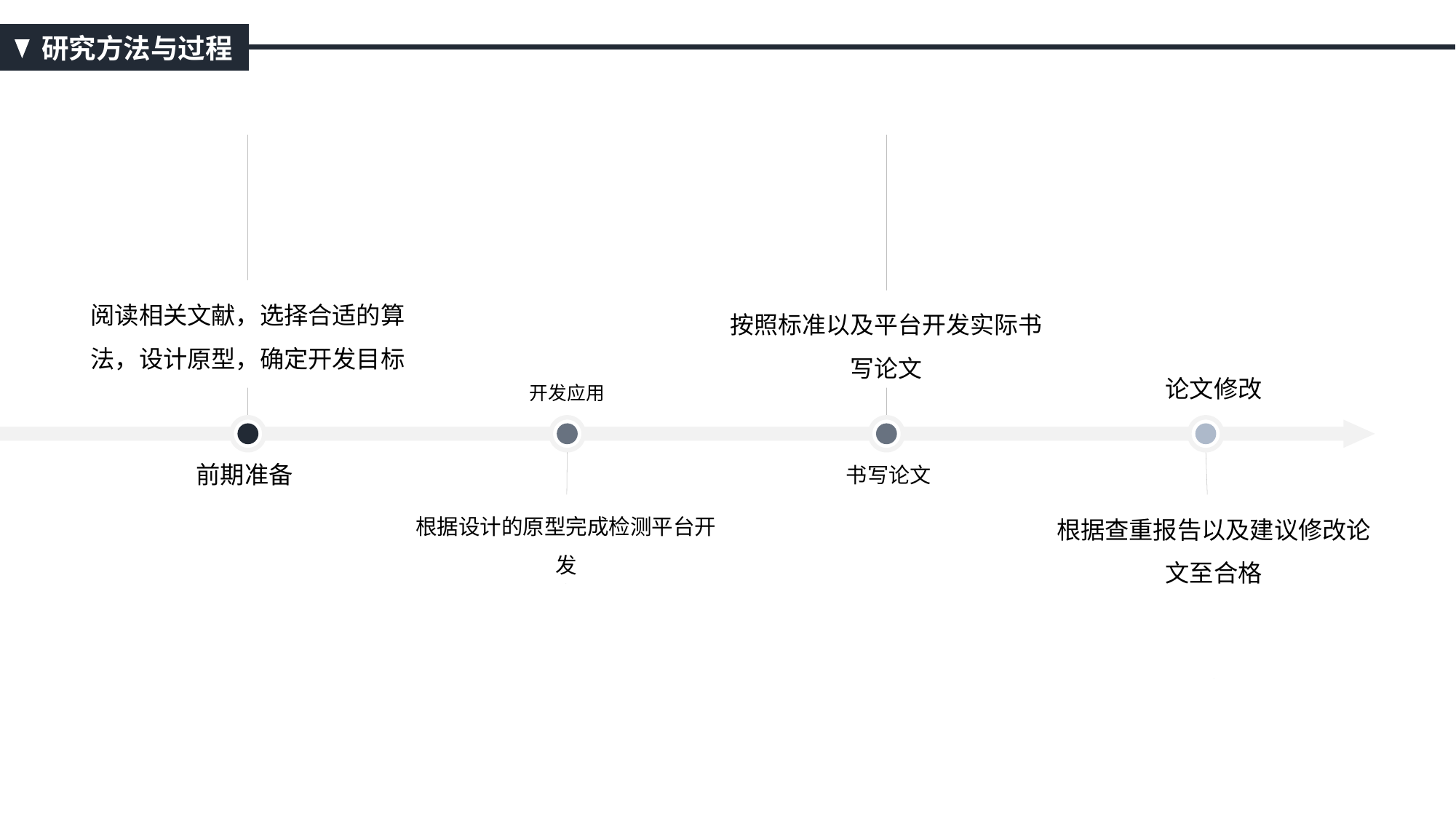

研究方法与过程

阅读相关文献，选择合适的算法，设计原型，确定开发目标

前期准备
按照标准以及平台开发实际书写论文

书写论文
论文修改

根据查重报告以及建议修改论文至合格
开发应用

根据设计的原型完成检测平台开发